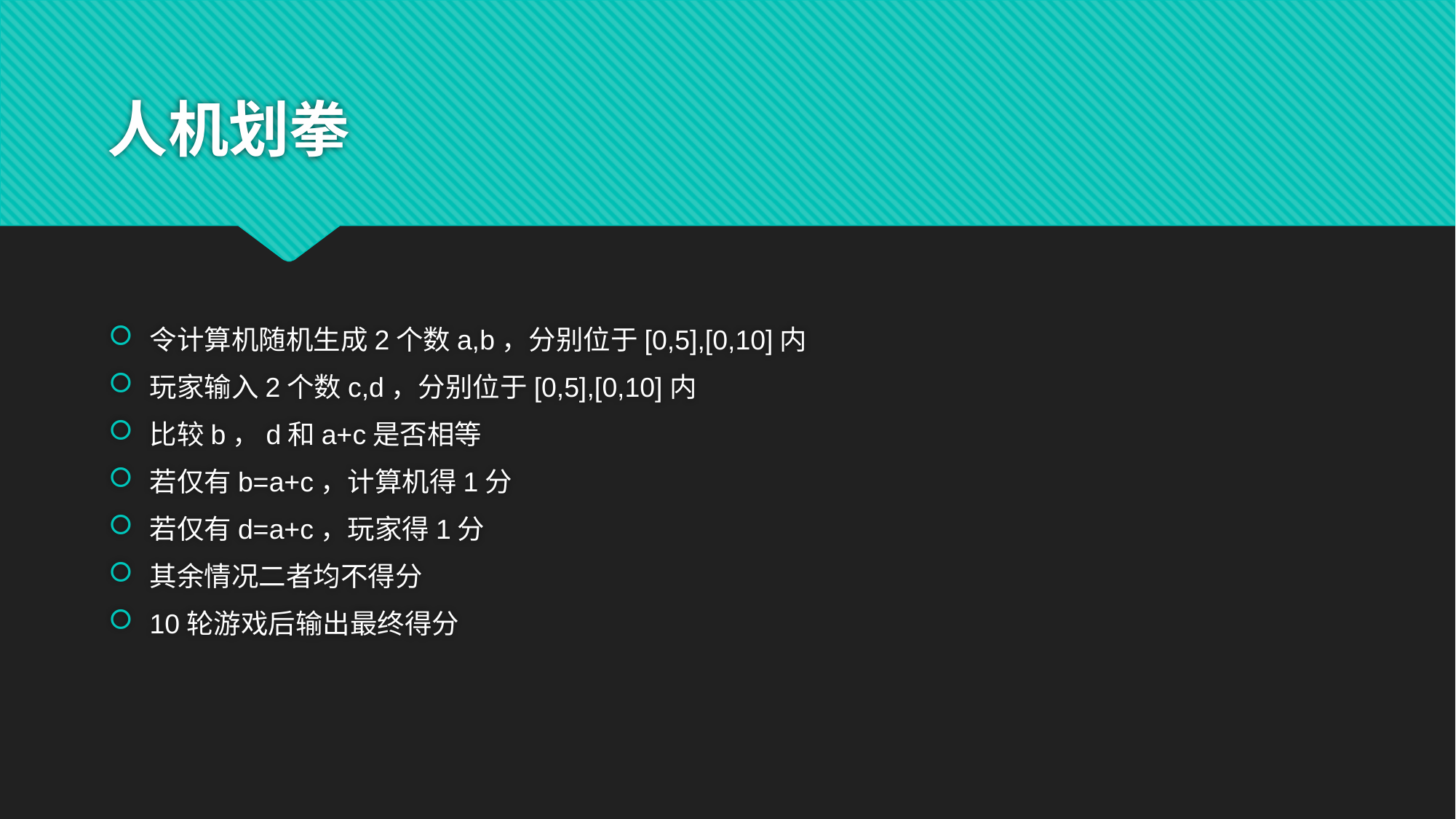

# 人机划拳
令计算机随机生成2个数a,b，分别位于[0,5],[0,10]内
玩家输入2个数c,d，分别位于[0,5],[0,10]内
比较b，d和a+c是否相等
若仅有b=a+c，计算机得1分
若仅有d=a+c，玩家得1分
其余情况二者均不得分
10轮游戏后输出最终得分